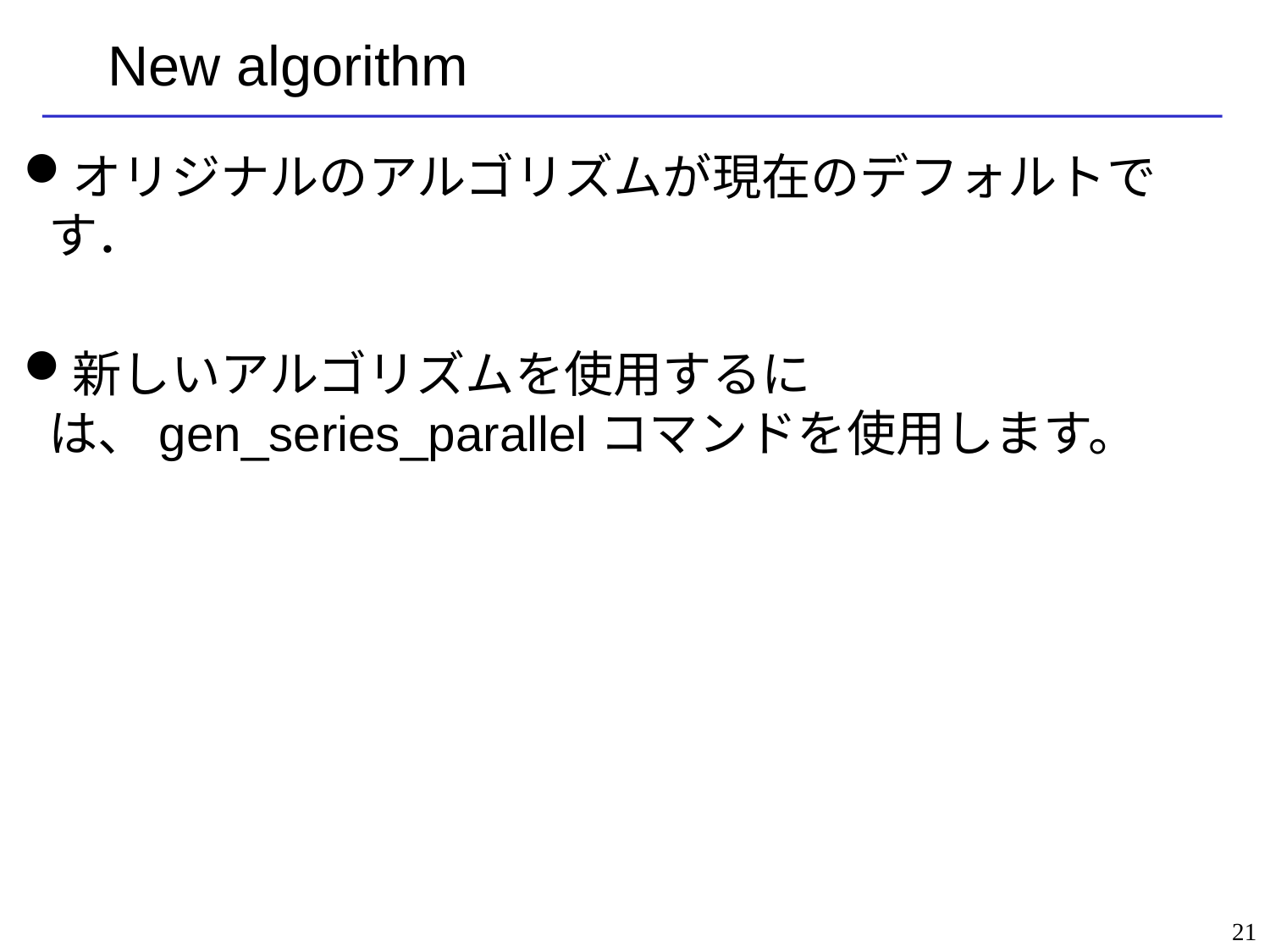

# New algorithm
オリジナルのアルゴリズムが現在のデフォルトです．

新しいアルゴリズムを使用するには、gen_series_parallelコマンドを使用します。
21